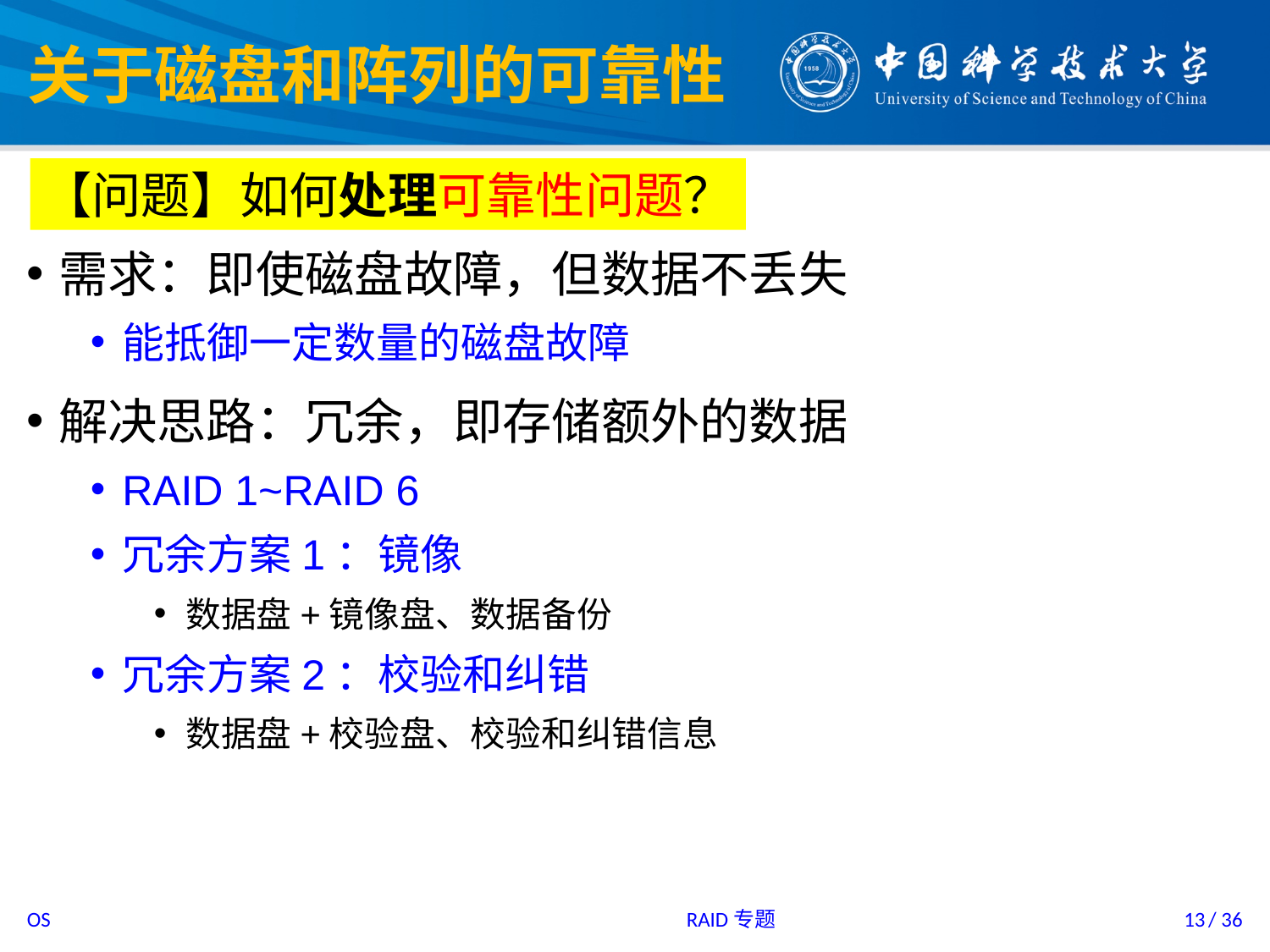

# 关于磁盘和阵列的可靠性
【问题】如何处理可靠性问题？
需求：即使磁盘故障，但数据不丢失
能抵御一定数量的磁盘故障
解决思路：冗余，即存储额外的数据
RAID 1~RAID 6
冗余方案1：镜像
数据盘+镜像盘、数据备份
冗余方案2：校验和纠错
数据盘+校验盘、校验和纠错信息
RAID专题
13